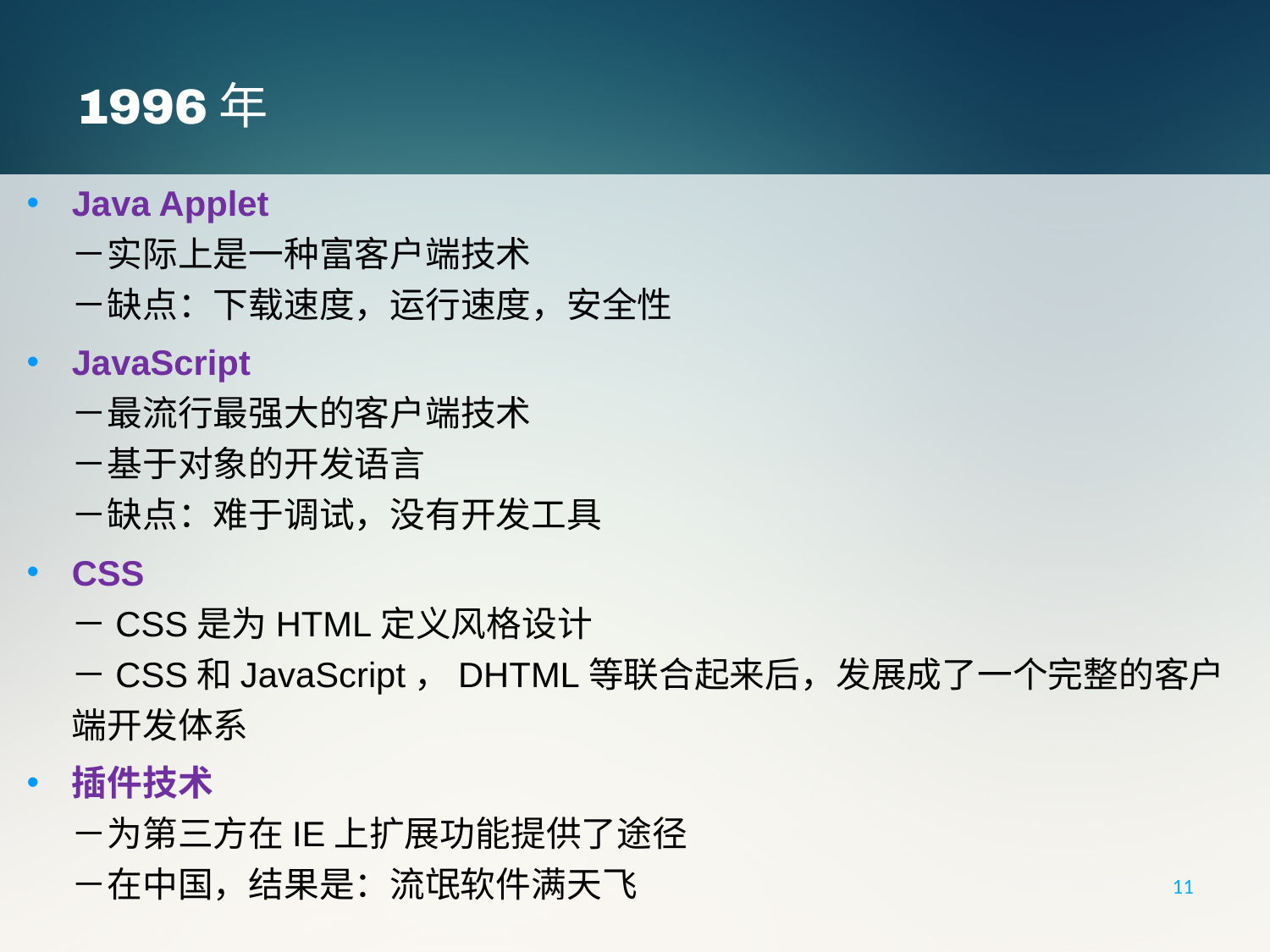

# 1996年
Java Applet
－实际上是一种富客户端技术
－缺点：下载速度，运行速度，安全性
JavaScript
－最流行最强大的客户端技术
－基于对象的开发语言
－缺点：难于调试，没有开发工具
CSS
－CSS是为HTML定义风格设计
－CSS和JavaScript，DHTML等联合起来后，发展成了一个完整的客户端开发体系
插件技术
－为第三方在IE上扩展功能提供了途径
－在中国，结果是：流氓软件满天飞
11